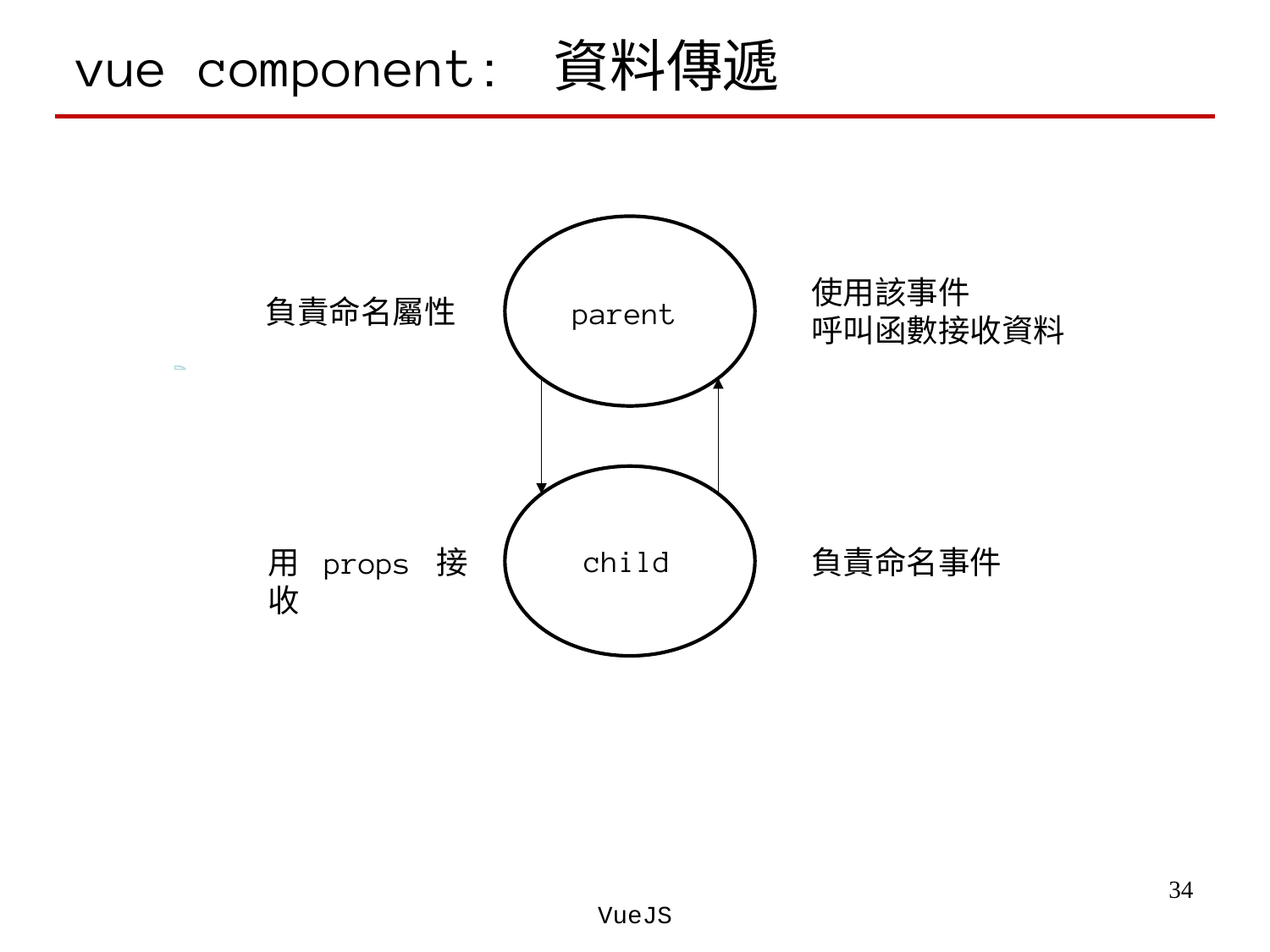

# vue component: 資料傳遞

parent

child
使用該事件
呼叫函數接收資料
負責命名屬性

用 props 接收
負責命名事件
34
VueJS